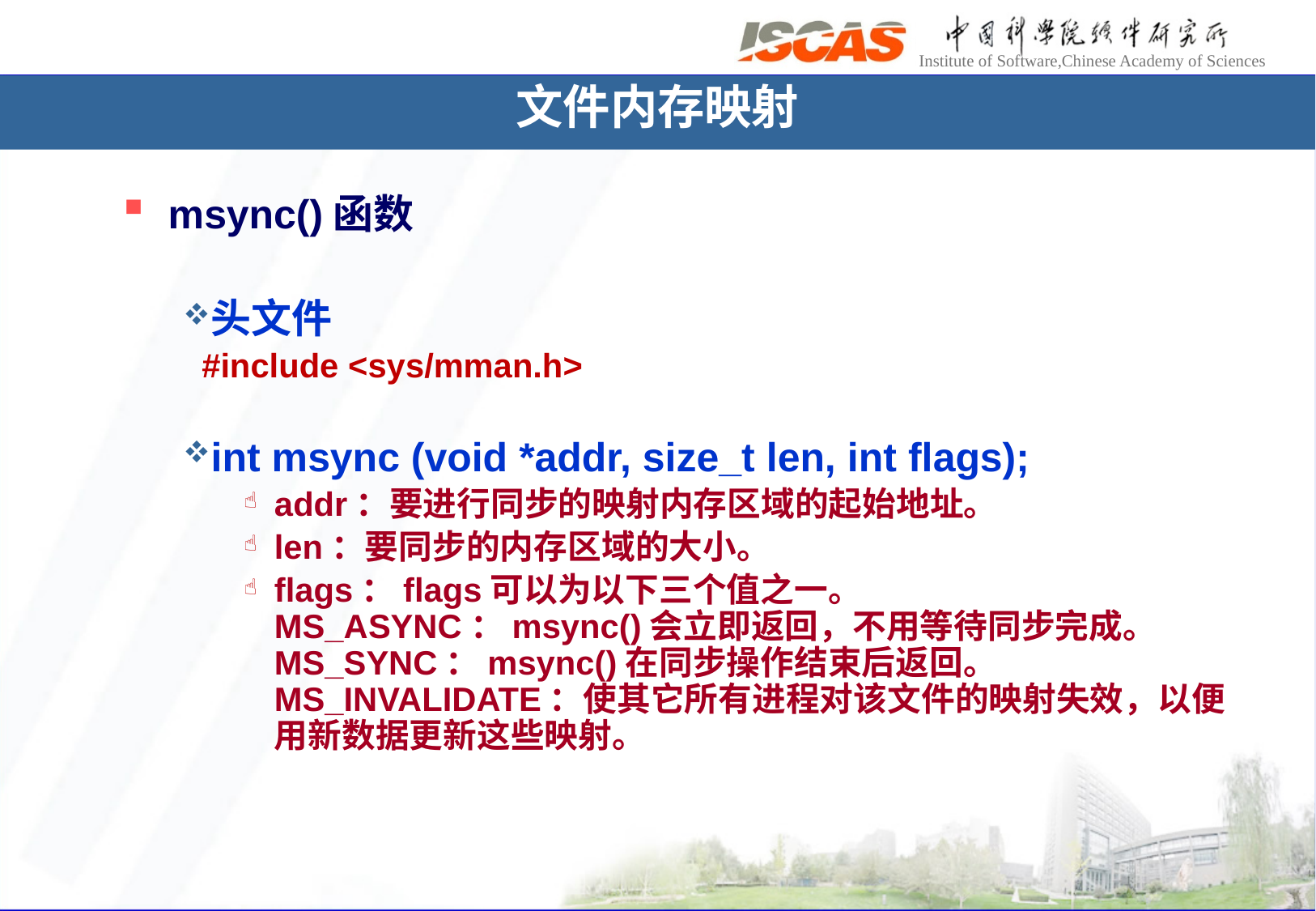

文件内存映射
msync()函数
头文件
  #include <sys/mman.h>

int msync (void *addr, size_t len, int flags);
addr：要进行同步的映射内存区域的起始地址。
len：要同步的内存区域的大小。
flags：flags可以为以下三个值之一。
MS_ASYNC：msync()会立即返回，不用等待同步完成。
MS_SYNC：msync()在同步操作结束后返回。
MS_INVALIDATE：使其它所有进程对该文件的映射失效，以便用新数据更新这些映射。